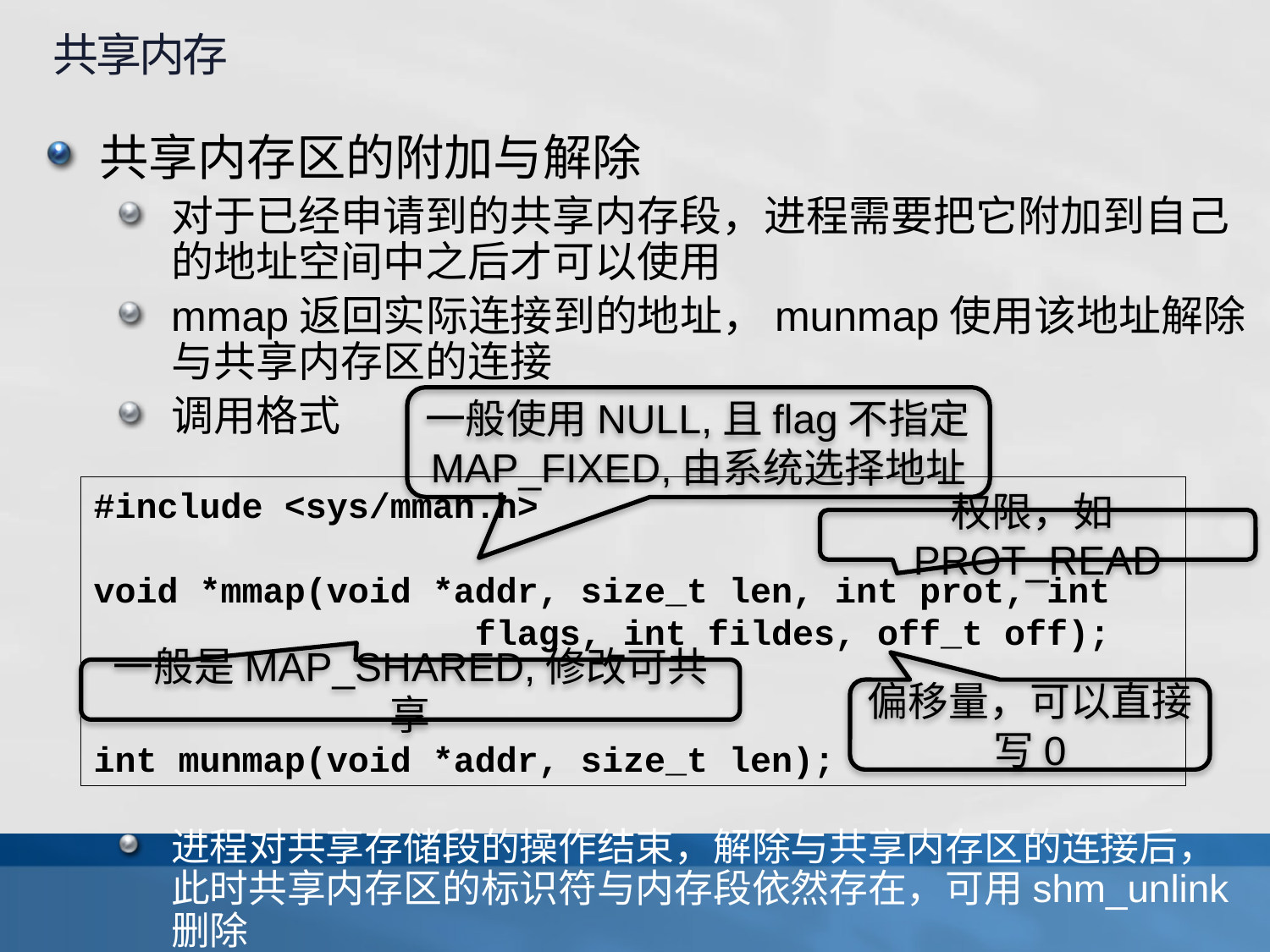

共享内存

共享内存区的附加与解除
对于已经申请到的共享内存段，进程需要把它附加到自己的地址空间中之后才可以使用
mmap返回实际连接到的地址，munmap使用该地址解除与共享内存区的连接
调用格式

进程对共享存储段的操作结束，解除与共享内存区的连接后，此时共享内存区的标识符与内存段依然存在，可用shm_unlink删除

一般使用NULL,且flag不指定MAP_FIXED,由系统选择地址
#include <sys/mman.h>

void *mmap(void *addr, size_t len, int prot, int 	            flags, int fildes, off_t off);

int munmap(void *addr, size_t len);
权限，如PROT_READ
一般是MAP_SHARED,修改可共享
偏移量，可以直接写0